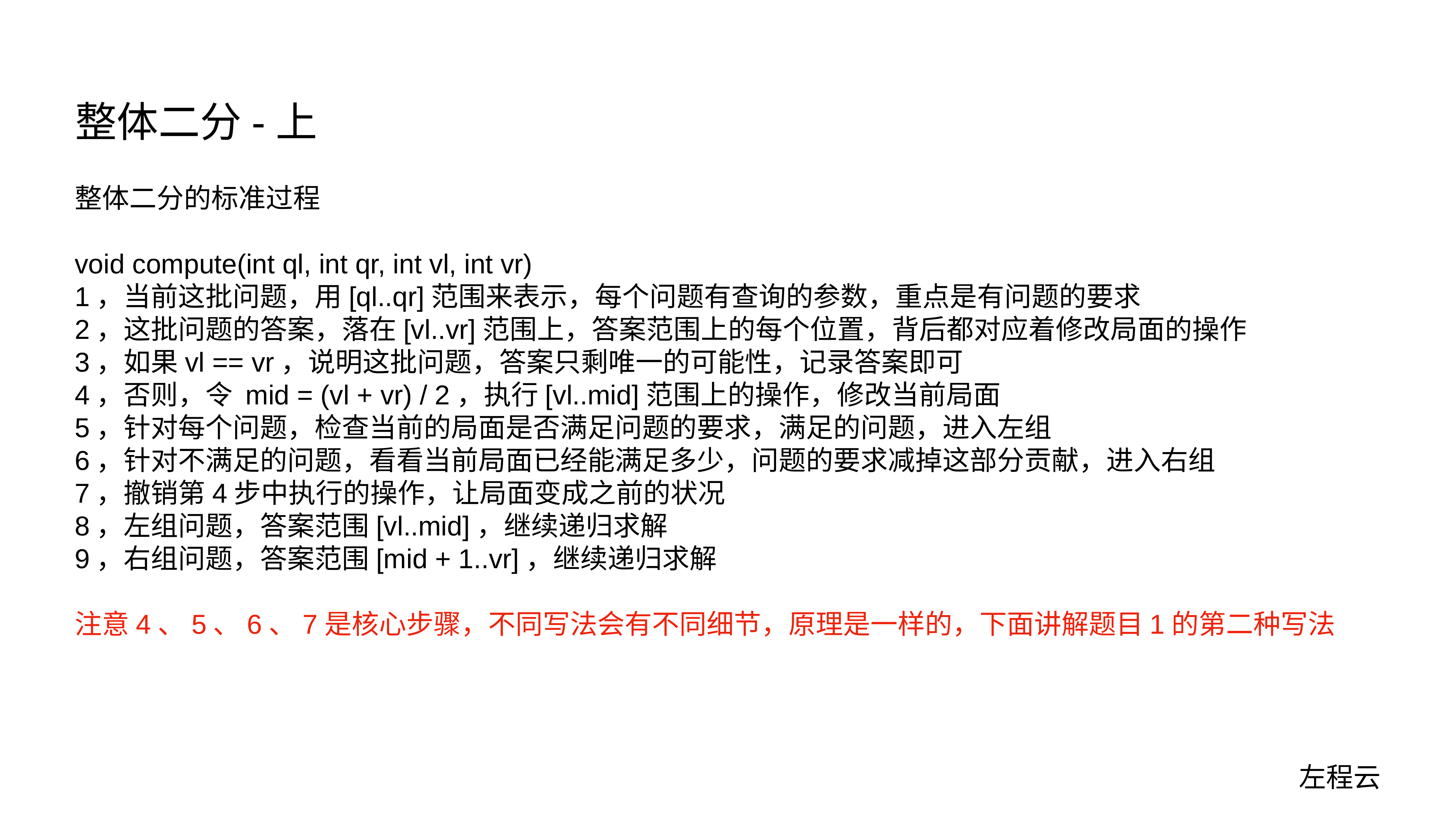

# 整体二分-上
整体二分的标准过程

void compute(int ql, int qr, int vl, int vr)
1，当前这批问题，用[ql..qr]范围来表示，每个问题有查询的参数，重点是有问题的要求
2，这批问题的答案，落在[vl..vr]范围上，答案范围上的每个位置，背后都对应着修改局面的操作
3，如果vl == vr，说明这批问题，答案只剩唯一的可能性，记录答案即可
4，否则，令 mid = (vl + vr) / 2，执行[vl..mid]范围上的操作，修改当前局面
5，针对每个问题，检查当前的局面是否满足问题的要求，满足的问题，进入左组
6，针对不满足的问题，看看当前局面已经能满足多少，问题的要求减掉这部分贡献，进入右组
7，撤销第4步中执行的操作，让局面变成之前的状况
8，左组问题，答案范围[vl..mid]，继续递归求解
9，右组问题，答案范围[mid + 1..vr]，继续递归求解

注意4、5、6、7是核心步骤，不同写法会有不同细节，原理是一样的，下面讲解题目1的第二种写法
左程云